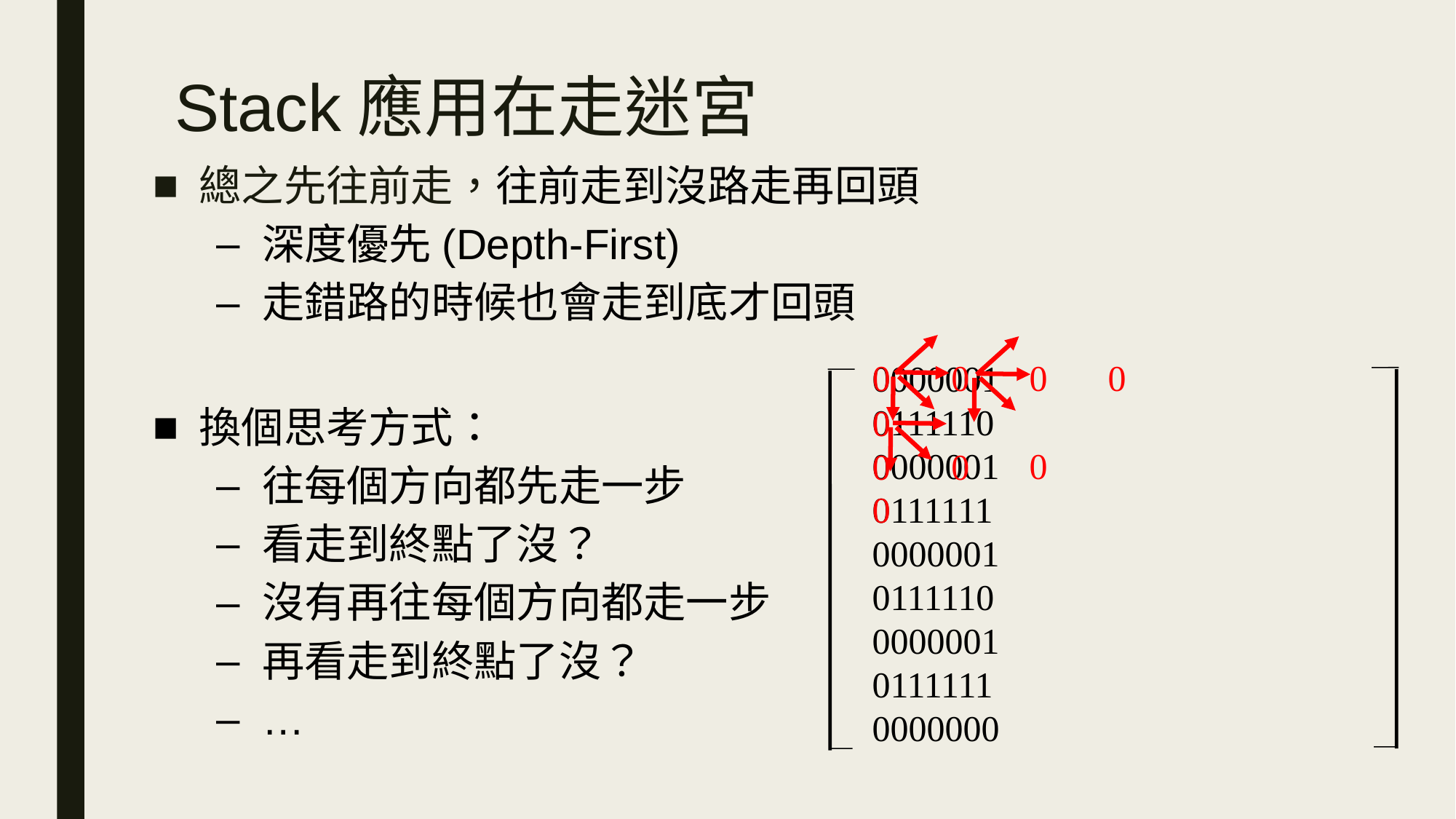

# Stack應用在走迷宮
總之先往前走，往前走到沒路走再回頭
深度優先(Depth-First)
走錯路的時候也會走到底才回頭

換個思考方式：
往每個方向都先走一步
看走到終點了沒？
沒有再往每個方向都走一步
再看走到終點了沒？
…
0
0
0
0
0000001
0111110
0000001
0111111
0000001
0111110
0000001
0111111
0000000

0
0
0
0
0